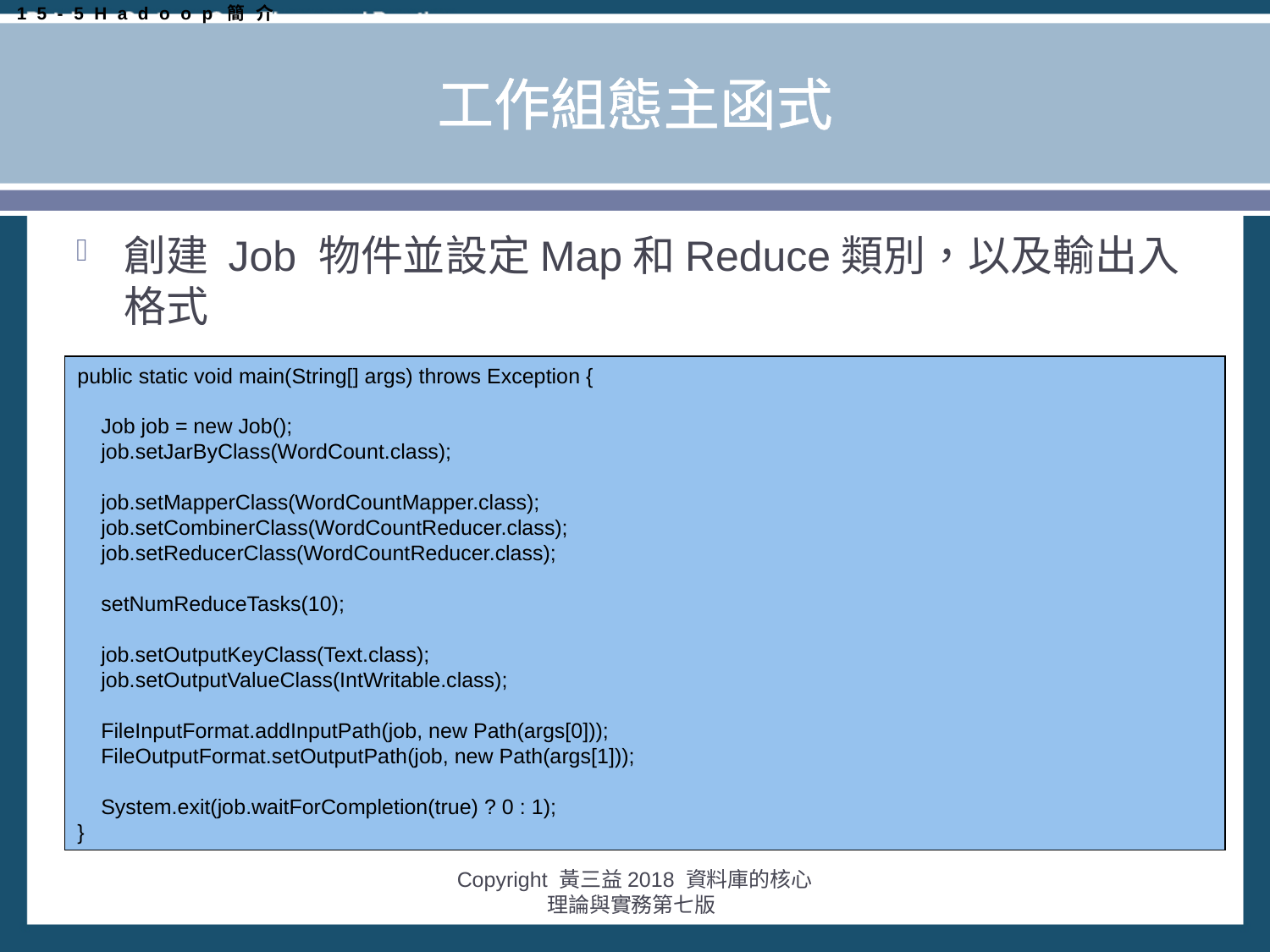

15-5Hadoop簡介
# 工作組態主函式
創建 Job 物件並設定Map和Reduce類別，以及輸出入格式
public static void main(String[] args) throws Exception {
    Job job = new Job();
    job.setJarByClass(WordCount.class);
    job.setMapperClass(WordCountMapper.class);
    job.setCombinerClass(WordCountReducer.class);
    job.setReducerClass(WordCountReducer.class);

    setNumReduceTasks(10);
    job.setOutputKeyClass(Text.class);
    job.setOutputValueClass(IntWritable.class);
    FileInputFormat.addInputPath(job, new Path(args[0]));
    FileOutputFormat.setOutputPath(job, new Path(args[1]));
    System.exit(job.waitForCompletion(true) ? 0 : 1);
}
Copyright 黃三益2018 資料庫的核心理論與實務第七版